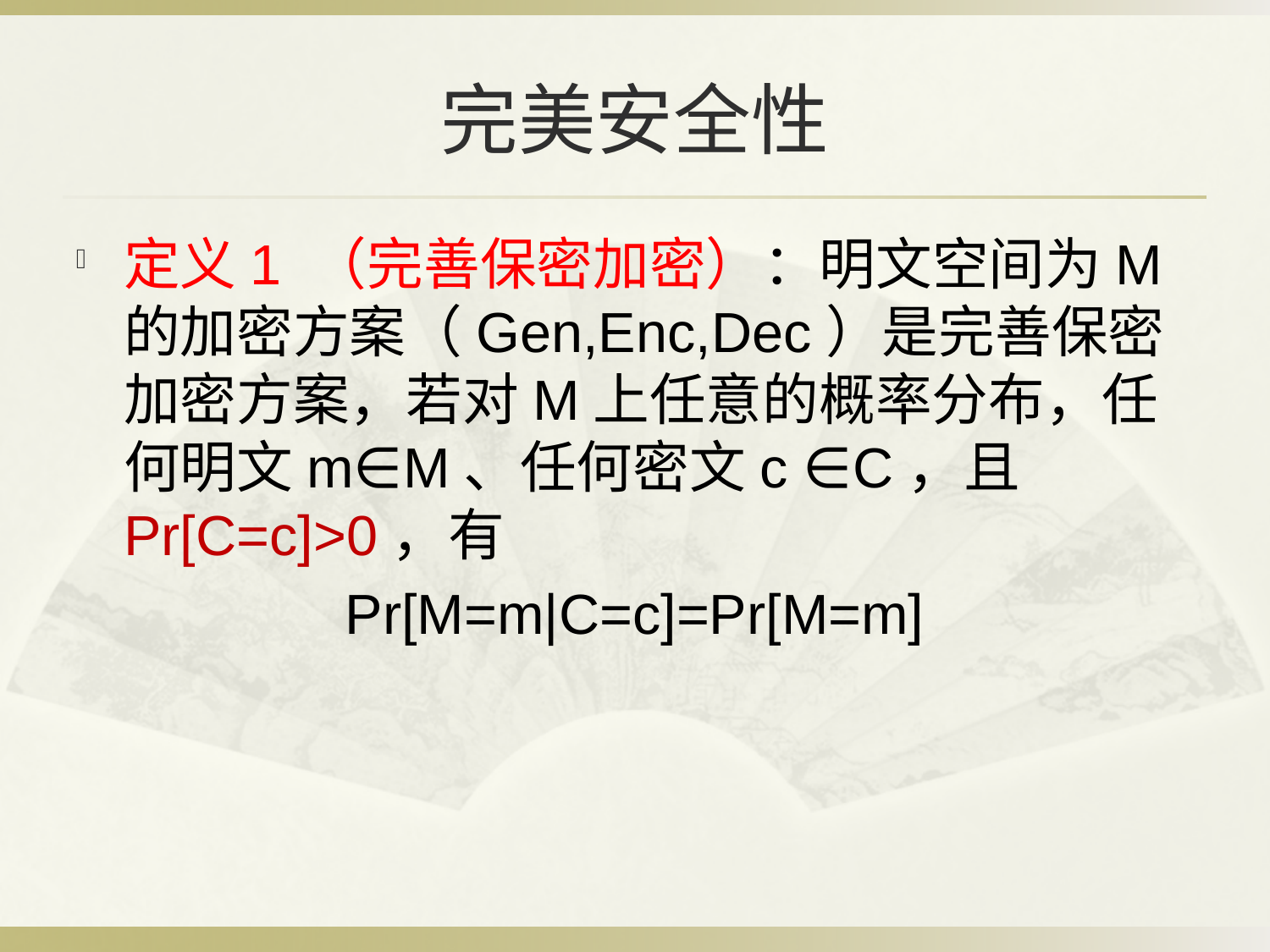

# 完美安全性
定义1 （完善保密加密）：明文空间为M的加密方案（Gen,Enc,Dec）是完善保密加密方案，若对M上任意的概率分布，任何明文m∈M、任何密文c ∈C，且Pr[C=c]>0，有
Pr[M=m|C=c]=Pr[M=m]